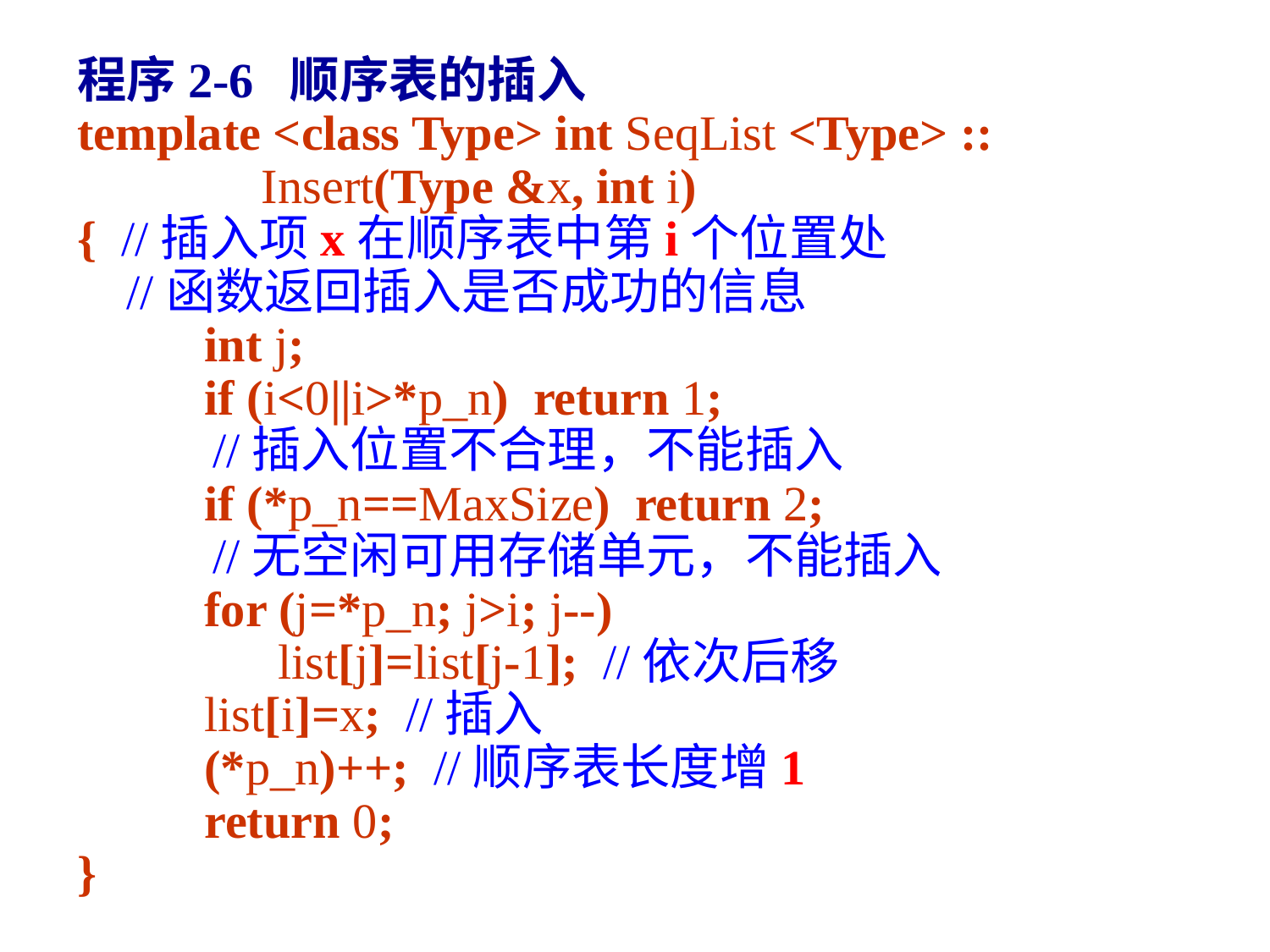

程序2-6  顺序表的插入
template <class Type> int SeqList <Type> ::
               Insert(Type &x, int i)
{  //插入项x在顺序表中第i个位置处
    //函数返回插入是否成功的信息
	int j;
	if (i<0||i>*p_n)  return 1;
           //插入位置不合理，不能插入
	if (*p_n==MaxSize)  return 2;
           //无空闲可用存储单元，不能插入
	for (j=*p_n; j>i; j--)
	      list[j]=list[j-1];  //依次后移
	list[i]=x;  //插入
	(*p_n)++;  //顺序表长度增1
	return 0;
}
60